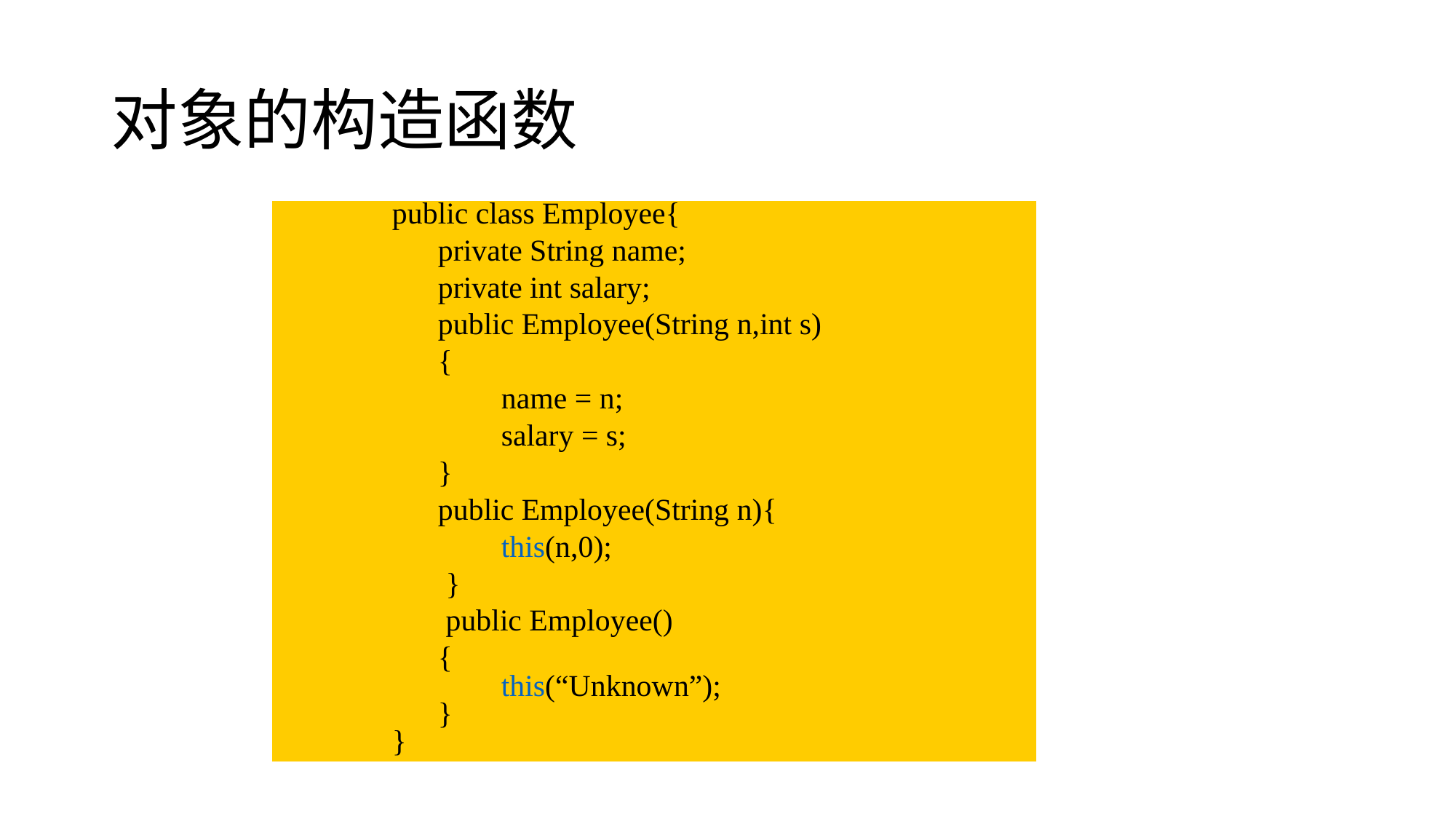

# 对象的构造函数
public class Employee{
      private String name;
      private int salary;
      public Employee(String n,int s)
      {
	name = n;
	salary = s;
      }
      public Employee(String n){
	this(n,0);
       }
       public Employee()
      {
	this(“Unknown”);
      }
}